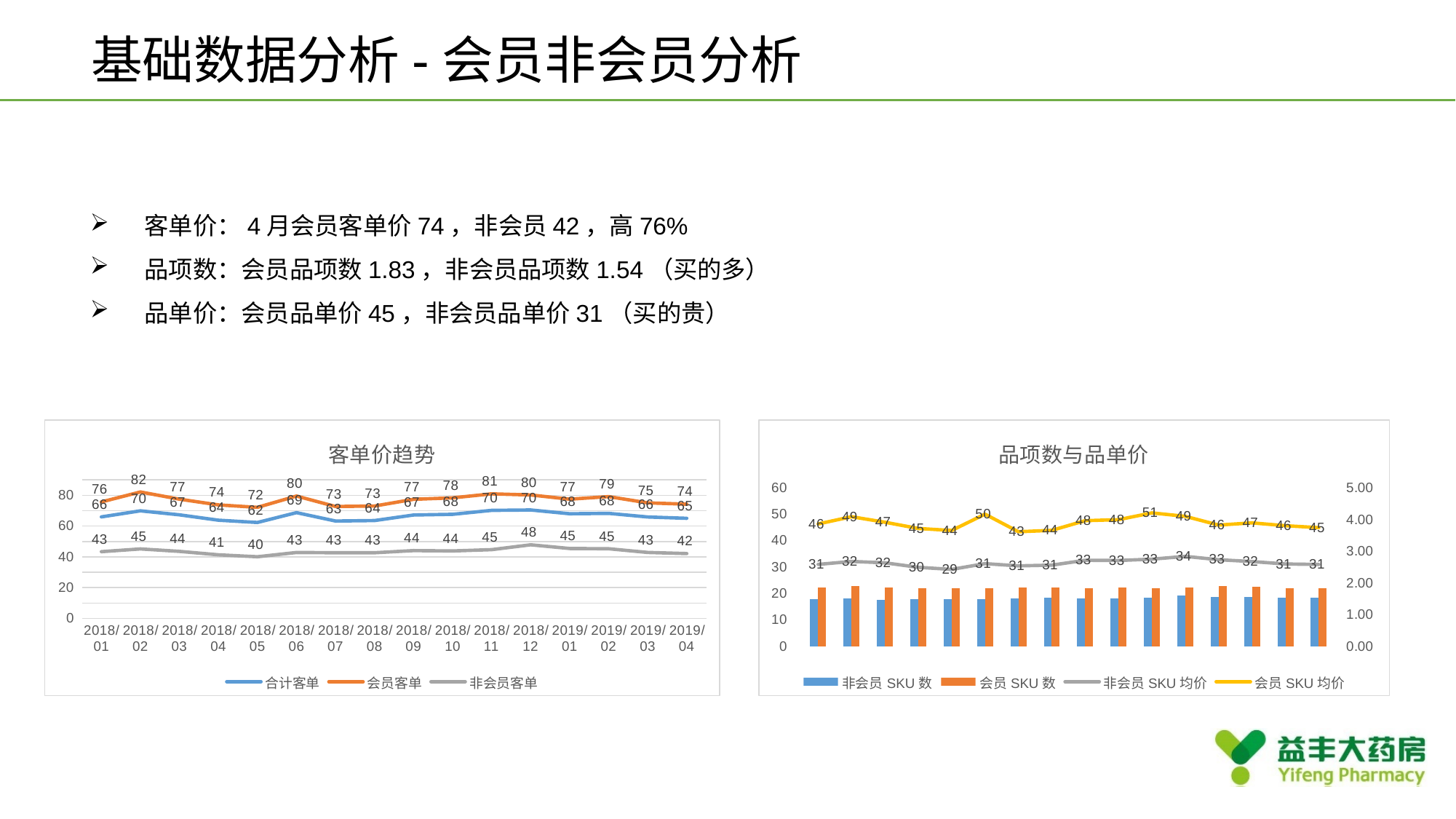

基础数据分析-会员非会员分析
客单价：4月会员客单价74，非会员42，高76%
品项数：会员品项数1.83，非会员品项数1.54（买的多）
品单价：会员品单价45，非会员品单价31（买的贵）

### Chart: 客单价趋势

| Category | 合计客单 | 会员客单 | 非会员客单 |
|---|---|---|---|
| 2018/01 | 65.93198811362313 | 75.66374730749712 | 43.37015344557141 |
| 2018/02 | 69.88117543303082 | 82.1459081746453 | 45.13128841779422 |
| 2018/03 | 67.31064048598512 | 77.4471678178381 | 43.559763846166 |
| 2018/04 | 63.78221327693155 | 73.7618289018636 | 41.3335331605984 |
| 2018/05 | 62.330810110497296 | 72.13003153644875 | 40.0785462600262 |
| 2018/06 | 68.72385946928323 | 79.5010626278625 | 42.84163726119691 |
| 2018/07 | 63.27354920477525 | 72.7113897655549 | 42.660379157857 |
| 2018/08 | 63.565494845606494 | 73.02744082135068 | 42.6635097472882 |
| 2018/09 | 67.18048804327549 | 77.3541284678617 | 44.05462335035342 |
| 2018/10 | 67.6330302183962 | 78.31872111953508 | 43.83743780364429 |
| 2018/11 | 70.18387165505322 | 80.92842623998189 | 44.67253671784801 |
| 2018/12 | 70.44523956186605 | 80.1989119343382 | 47.8257774486951 |
| 2019/01 | 68.00689269229588 | 77.44262498970792 | 45.421806087529 |
| 2019/02 | 68.236609482837 | 79.1072006609811 | 45.2517183311336 |
| 2019/03 | 65.88240948655942 | 75.04729953564653 | 42.84943979784732 |
| 2019/04 | 65.0295635404141 | 74.2326933408221 | 42.1287460256836 |

### Chart: 品项数与品单价

| Category | 非会员SKU数 | 会员SKU数 | 非会员SKU均价 | 会员SKU均价 |
|---|---|---|---|---|
| 2018/01 | 1.5000209999999998 | 1.8542550000000015 | 31.0544802549995 | 46.3695900583 |
| 2018/02 | 1.51091 | 1.8946120000000015 | 32.1711418148304 | 49.103151469324295 |
| 2018/03 | 1.47685 | 1.857147 | 31.65082764101003 | 47.0077890311259 |
| 2018/04 | 1.4874039999999984 | 1.847211 | 29.952766661215186 | 44.652428165681194 |
| 2018/05 | 1.4883339999999998 | 1.8315959999999998 | 29.1585202524976 | 43.8911954432991 |
| 2018/06 | 1.4932319999999983 | 1.8409959999999999 | 31.347564493139288 | 50.06825128625811 |
| 2018/07 | 1.5176959999999984 | 1.8596329999999999 | 30.50804906056915 | 43.4191160313655 |
| 2018/08 | 1.528014 | 1.8647939999999998 | 30.774862635262988 | 43.93470360487491 |
| 2018/09 | 1.508873 | 1.842251 | 32.60386218503345 | 47.604328321214595 |
| 2018/10 | 1.5051209999999984 | 1.85927 | 32.5306223209962 | 47.984429816467625 |
| 2018/11 | 1.5396399999999983 | 1.830811 | 33.03289275396245 | 50.5471268089245 |
| 2018/12 | 1.596432 | 1.850259 | 34.1000810308554 | 49.241280336602394 |
| 2019/01 | 1.56805 | 1.899285 | 32.82416937078655 | 45.9439124413808 |
| 2019/02 | 1.564395 | 1.893981 | 32.114826078495334 | 46.76657499373541 |
| 2019/03 | 1.5494629999999998 | 1.844039 | 31.21972320432407 | 45.7049167667669 |
| 2019/04 | 1.537588 | 1.83434 | 31.038920201783487 | 44.958140425968296 |